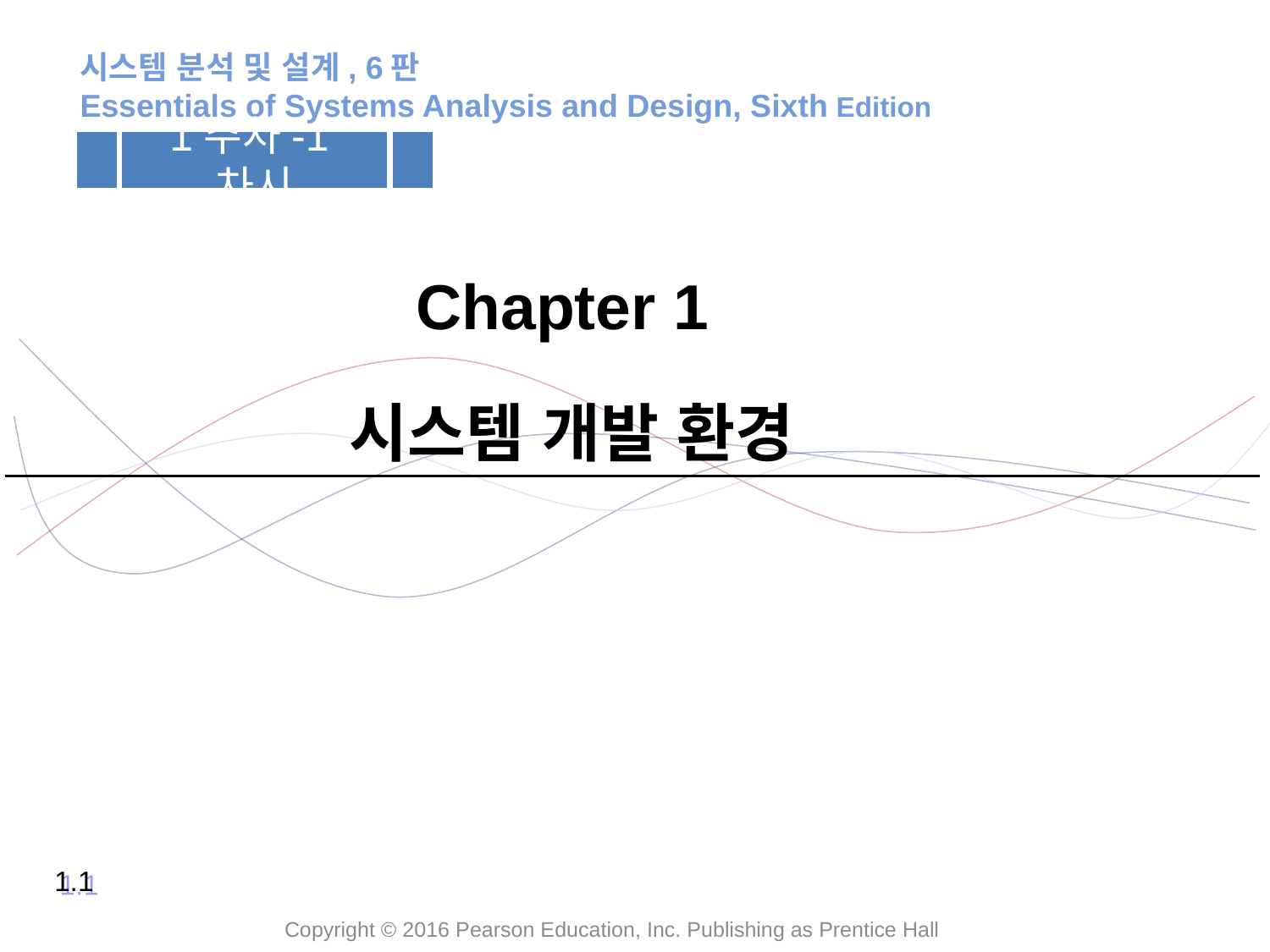

시스템 분석 및 설계, 6판
Essentials of Systems Analysis and Design, Sixth Edition
1주차-1차시
Chapter 1
시스템 개발 환경
1.1
Copyright © 2016 Pearson Education, Inc. Publishing as Prentice Hall